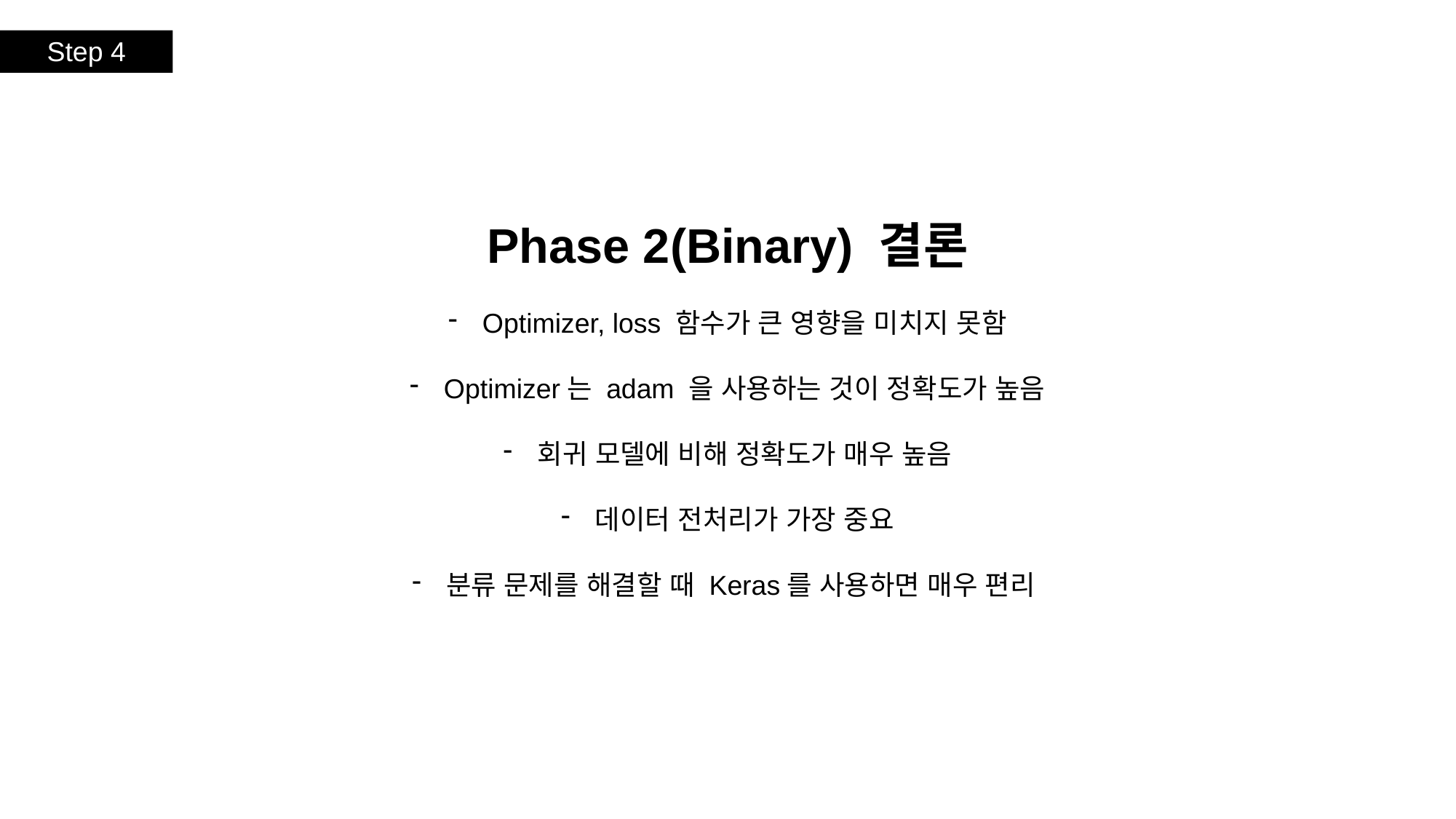

Step 4
Phase 2(Binary) 결론

Optimizer, loss 함수가 큰 영향을 미치지 못함

Optimizer는 adam 을 사용하는 것이 정확도가 높음

회귀 모델에 비해 정확도가 매우 높음

데이터 전처리가 가장 중요

분류 문제를 해결할 때 Keras를 사용하면 매우 편리